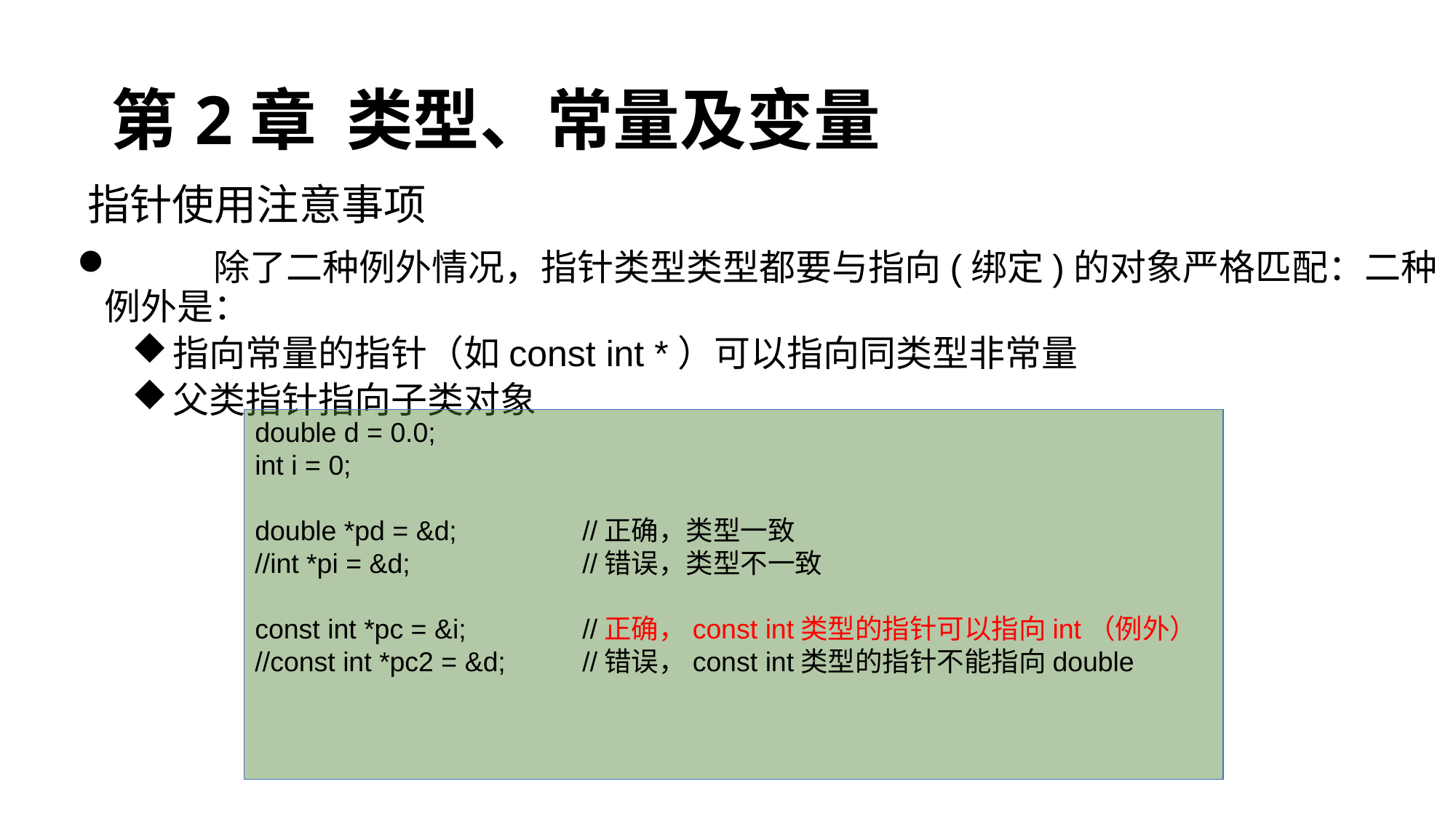

# 第2章  类型、常量及变量
指针使用注意事项
	除了二种例外情况，指针类型类型都要与指向(绑定)的对象严格匹配：二种例外是：
指向常量的指针（如const int *）可以指向同类型非常量
父类指针指向子类对象
double d = 0.0;
int i = 0;

double *pd = &d;		//正确，类型一致
//int *pi = &d;		//错误，类型不一致

const int *pc = &i;		//正确，const int类型的指针可以指向int（例外）
//const int *pc2 = &d;	//错误，const int类型的指针不能指向double